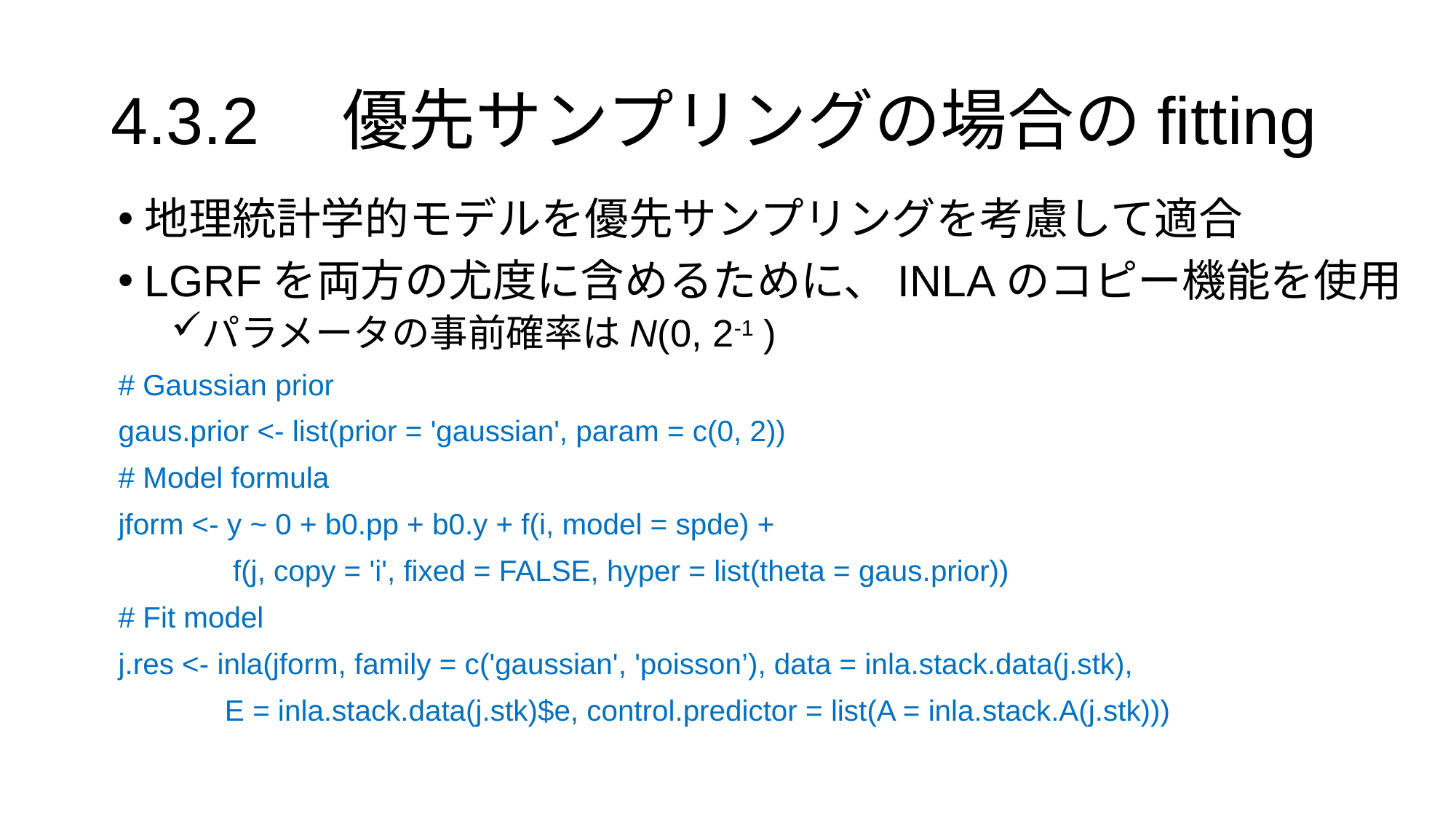

# 4.3.2　優先サンプリングの場合のfitting
地理統計学的モデルを優先サンプリングを考慮して適合
LGRFを両方の尤度に含めるために、INLAのコピー機能を使用
パラメータの事前確率はN(0, 2-1 )
# Gaussian prior
gaus.prior <- list(prior = 'gaussian', param = c(0, 2))
# Model formula
jform <- y ~ 0 + b0.pp + b0.y + f(i, model = spde) +
              f(j, copy = 'i', fixed = FALSE, hyper = list(theta = gaus.prior))
# Fit model
j.res <- inla(jform, family = c('gaussian', 'poisson’), data = inla.stack.data(j.stk),
             E = inla.stack.data(j.stk)$e, control.predictor = list(A = inla.stack.A(j.stk)))